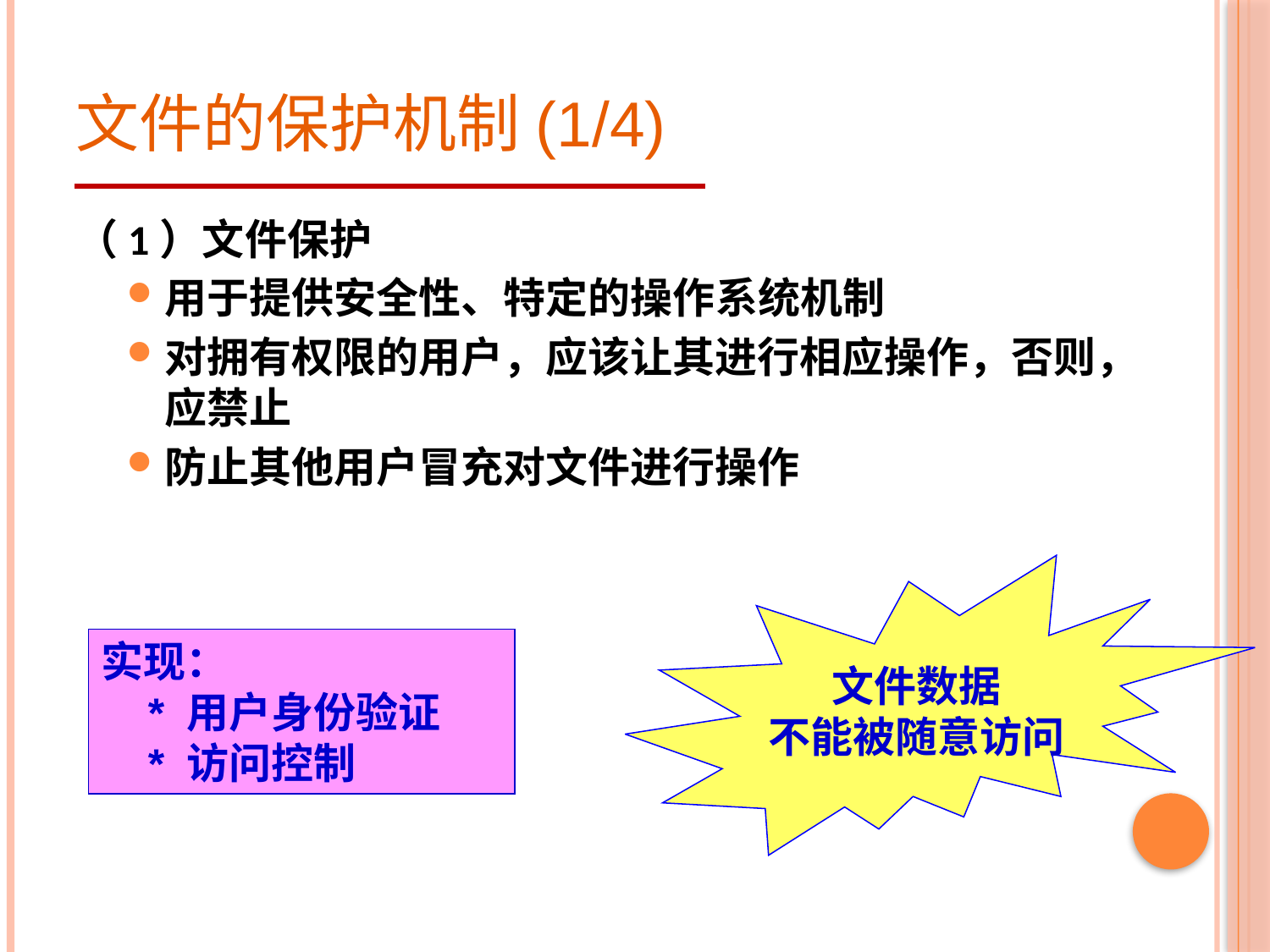

# 文件的保护机制(1/4)
（1）文件保护
用于提供安全性、特定的操作系统机制
对拥有权限的用户，应该让其进行相应操作，否则，应禁止
防止其他用户冒充对文件进行操作
文件数据
不能被随意访问
实现：
    * 用户身份验证
    * 访问控制